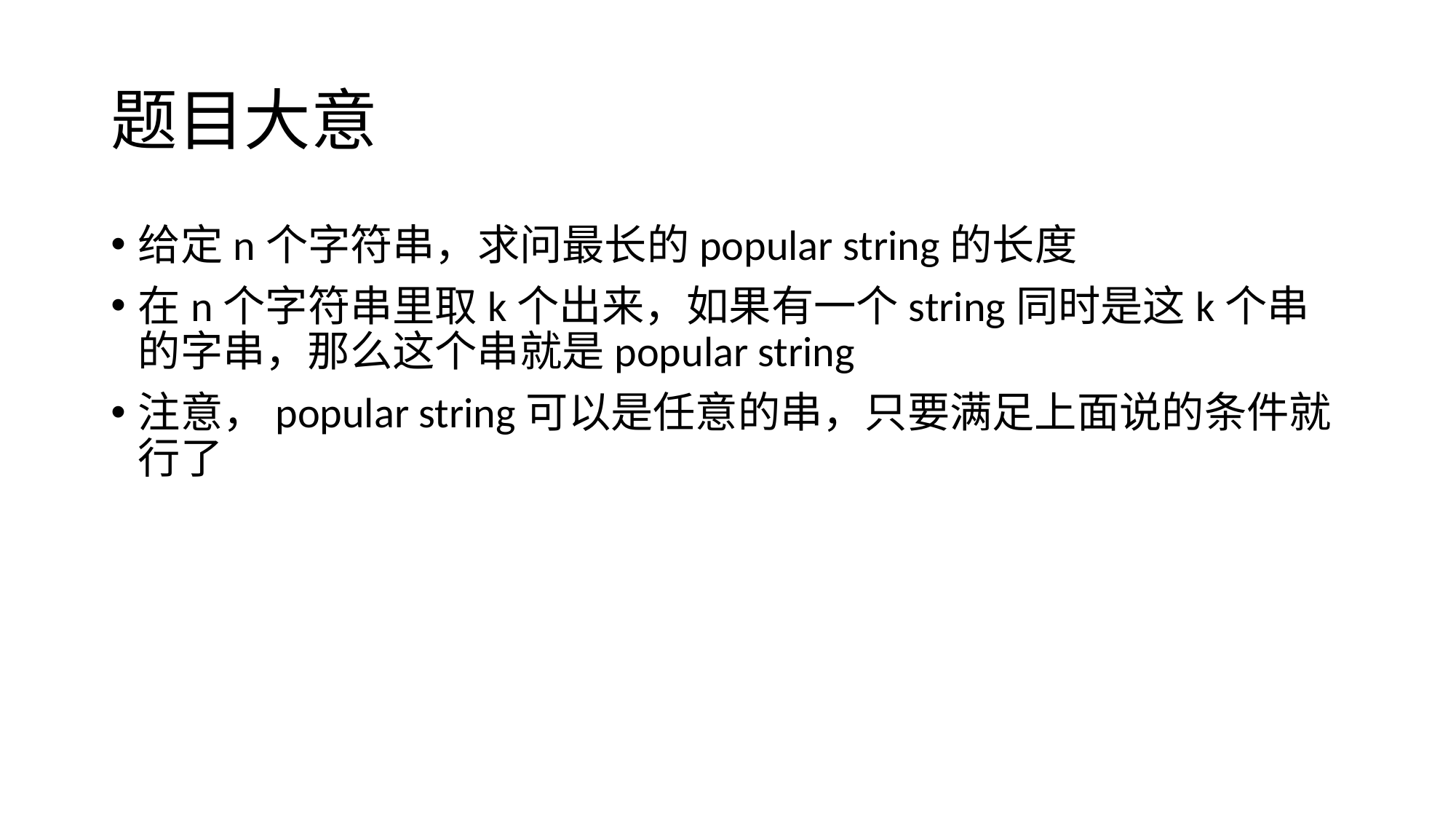

# 题目大意
给定n个字符串，求问最长的popular string的长度
在n个字符串里取k个出来，如果有一个string同时是这k个串的字串，那么这个串就是popular string
注意，popular string可以是任意的串，只要满足上面说的条件就行了